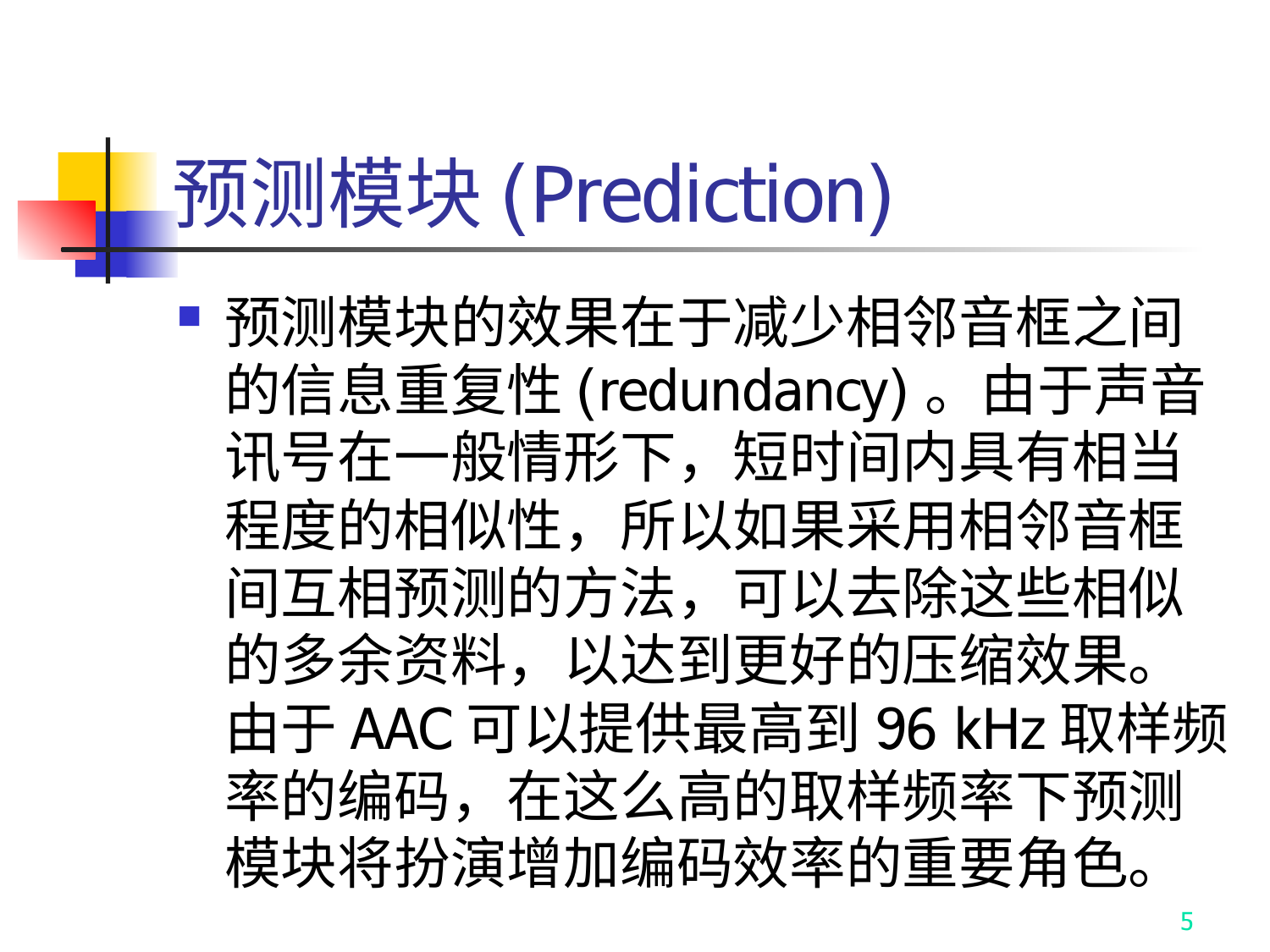

# 预测模块(Prediction)
预测模块的效果在于减少相邻音框之间的信息重复性(redundancy)。由于声音讯号在一般情形下，短时间内具有相当程度的相似性，所以如果采用相邻音框间互相预测的方法，可以去除这些相似的多余资料，以达到更好的压缩效果。由于AAC可以提供最高到96 kHz取样频率的编码，在这么高的取样频率下预测模块将扮演增加编码效率的重要角色。

5